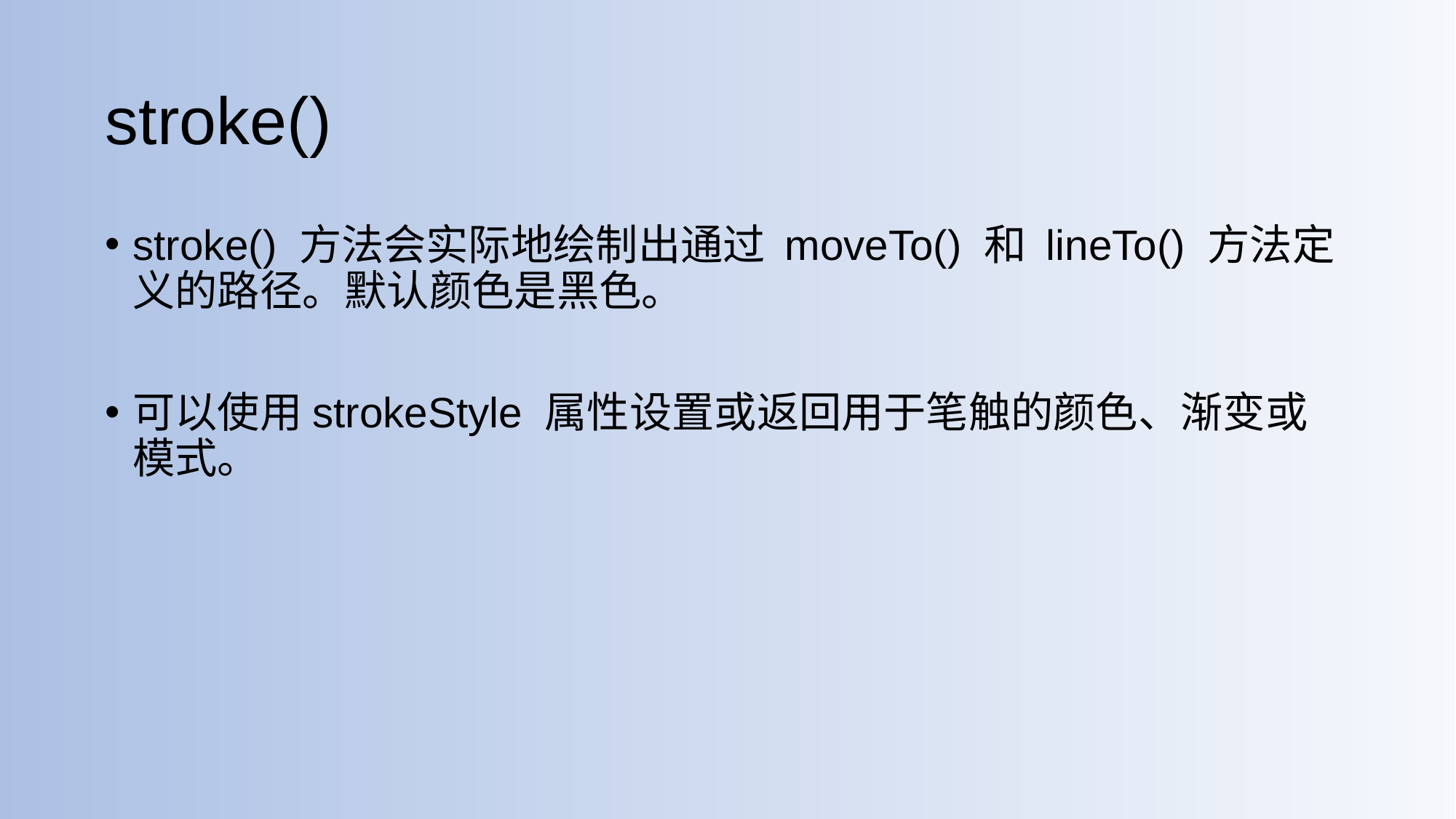

# stroke()
stroke() 方法会实际地绘制出通过 moveTo() 和 lineTo() 方法定义的路径。默认颜色是黑色。

可以使用strokeStyle 属性设置或返回用于笔触的颜色、渐变或模式。